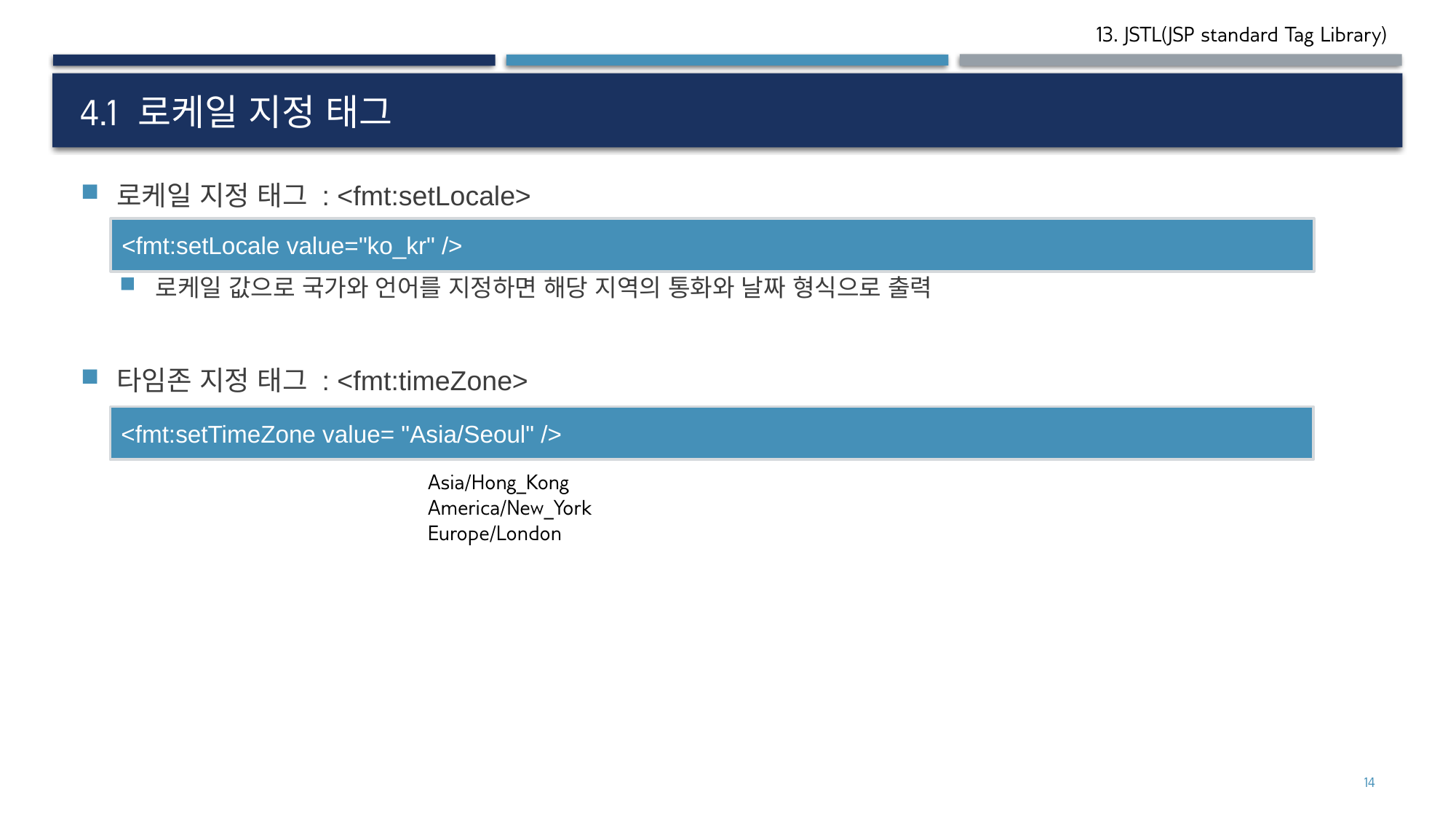

# 4.1 로케일 지정 태그
로케일 지정 태그 : <fmt:setLocale>

로케일 값으로 국가와 언어를 지정하면 해당 지역의 통화와 날짜 형식으로 출력

타임존 지정 태그 : <fmt:timeZone>

<fmt:setLocale value="ko_kr" />
<fmt:setTimeZone value= "Asia/Seoul" />
Asia/Hong_Kong
America/New_York
Europe/London
14